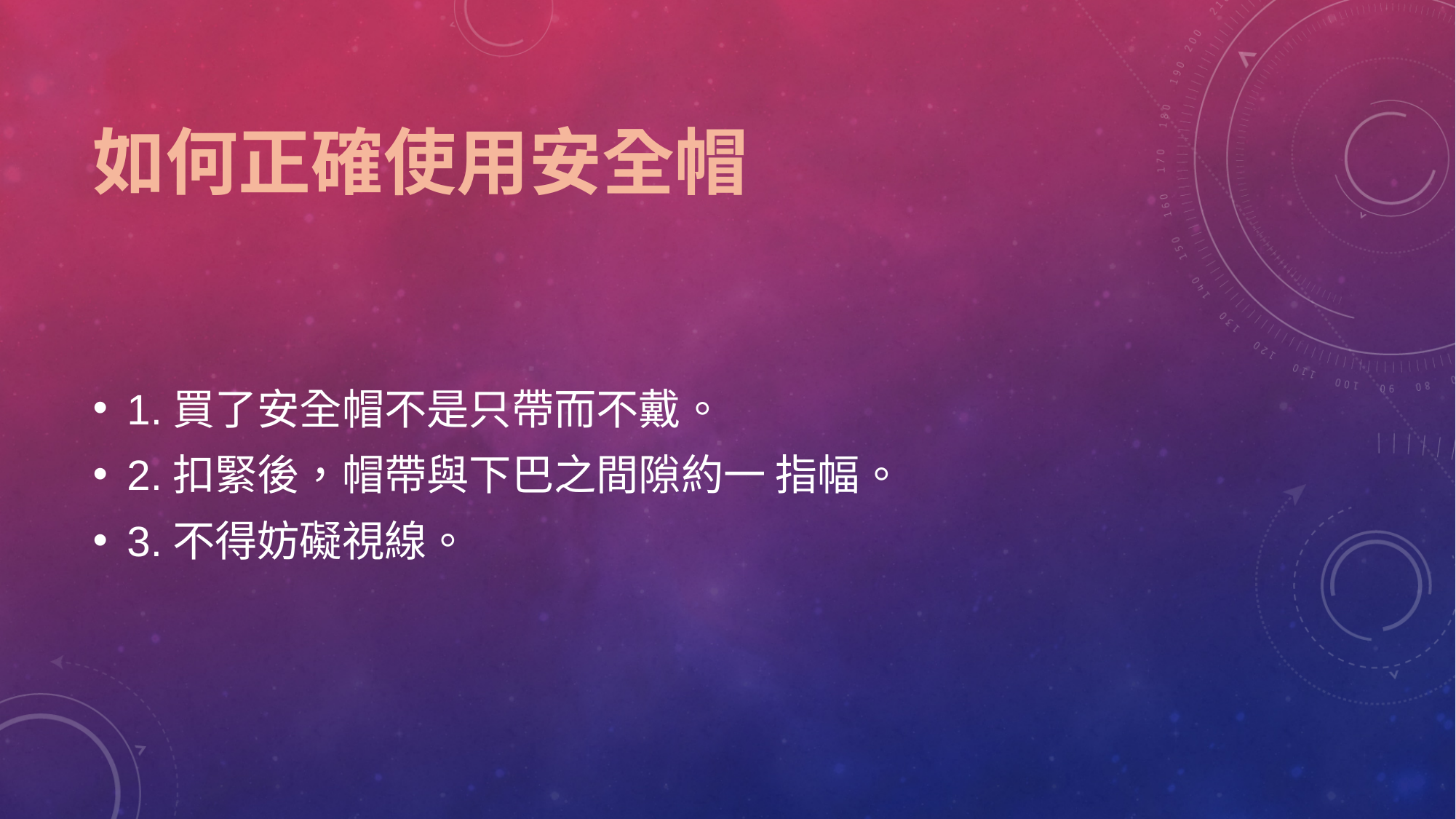

# 如何正確使用安全帽
1.買了安全帽不是只帶而不戴。
2.扣緊後，帽帶與下巴之間隙約一 指幅。
3.不得妨礙視線。